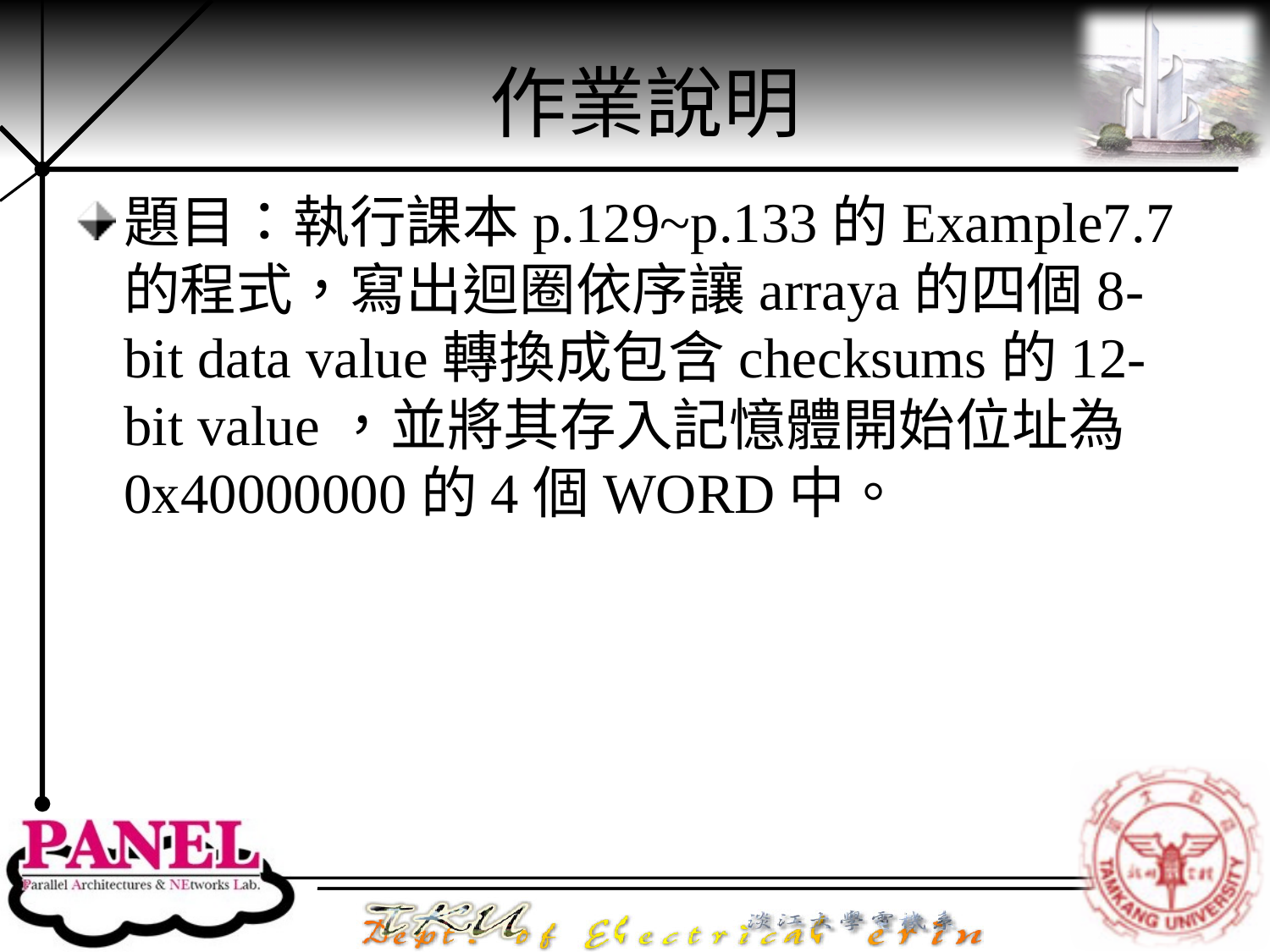

# 作業說明
題目：執行課本p.129~p.133的Example7.7的程式，寫出迴圈依序讓arraya的四個8-bit data value轉換成包含checksums的12-bit value，並將其存入記憶體開始位址為0x40000000的4個WORD中。